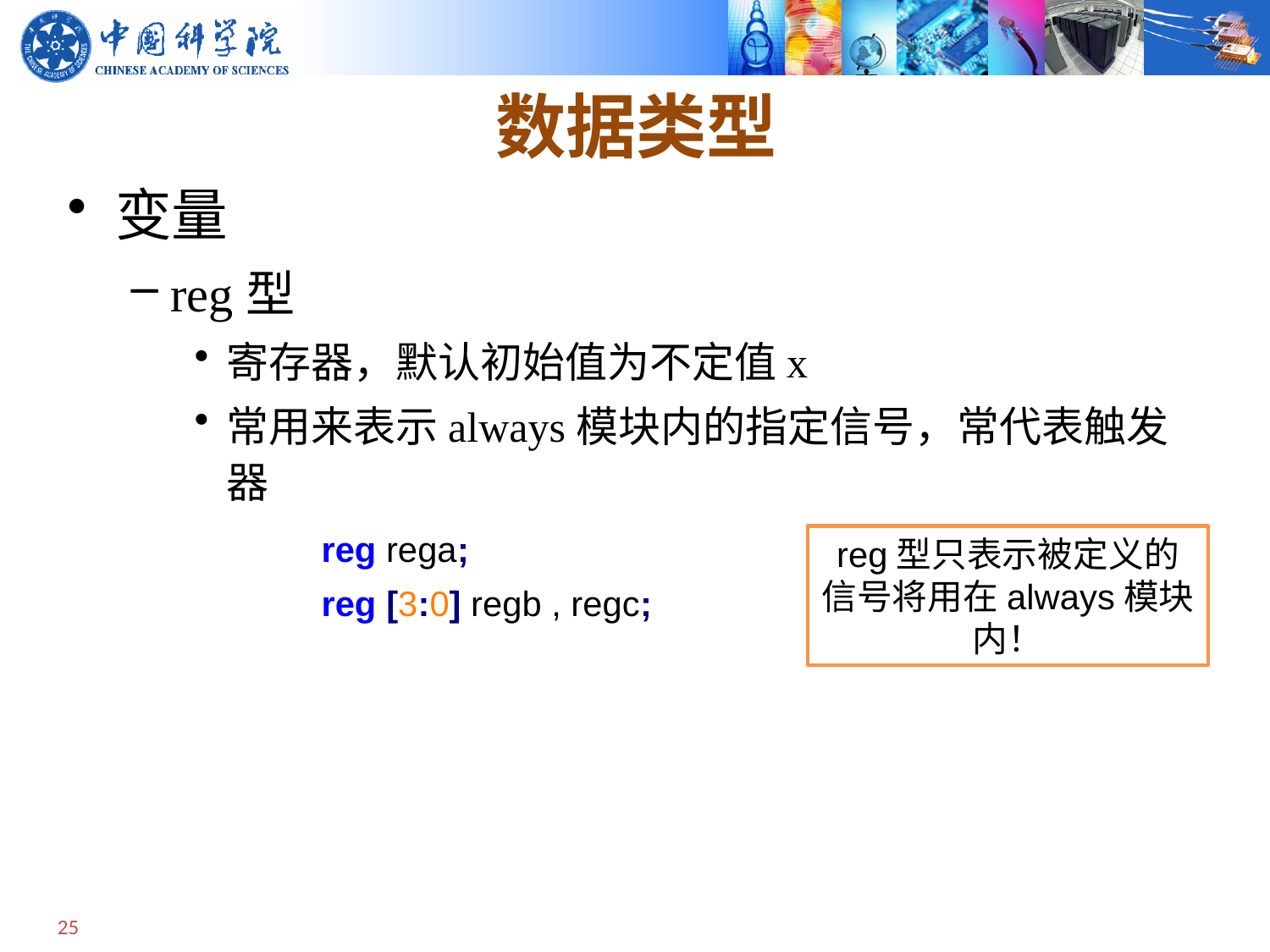

# 数据类型
变量
reg型
寄存器，默认初始值为不定值x
常用来表示always模块内的指定信号，常代表触发器
	reg rega;
	reg [3:0] regb , regc;
reg型只表示被定义的信号将用在always模块内！